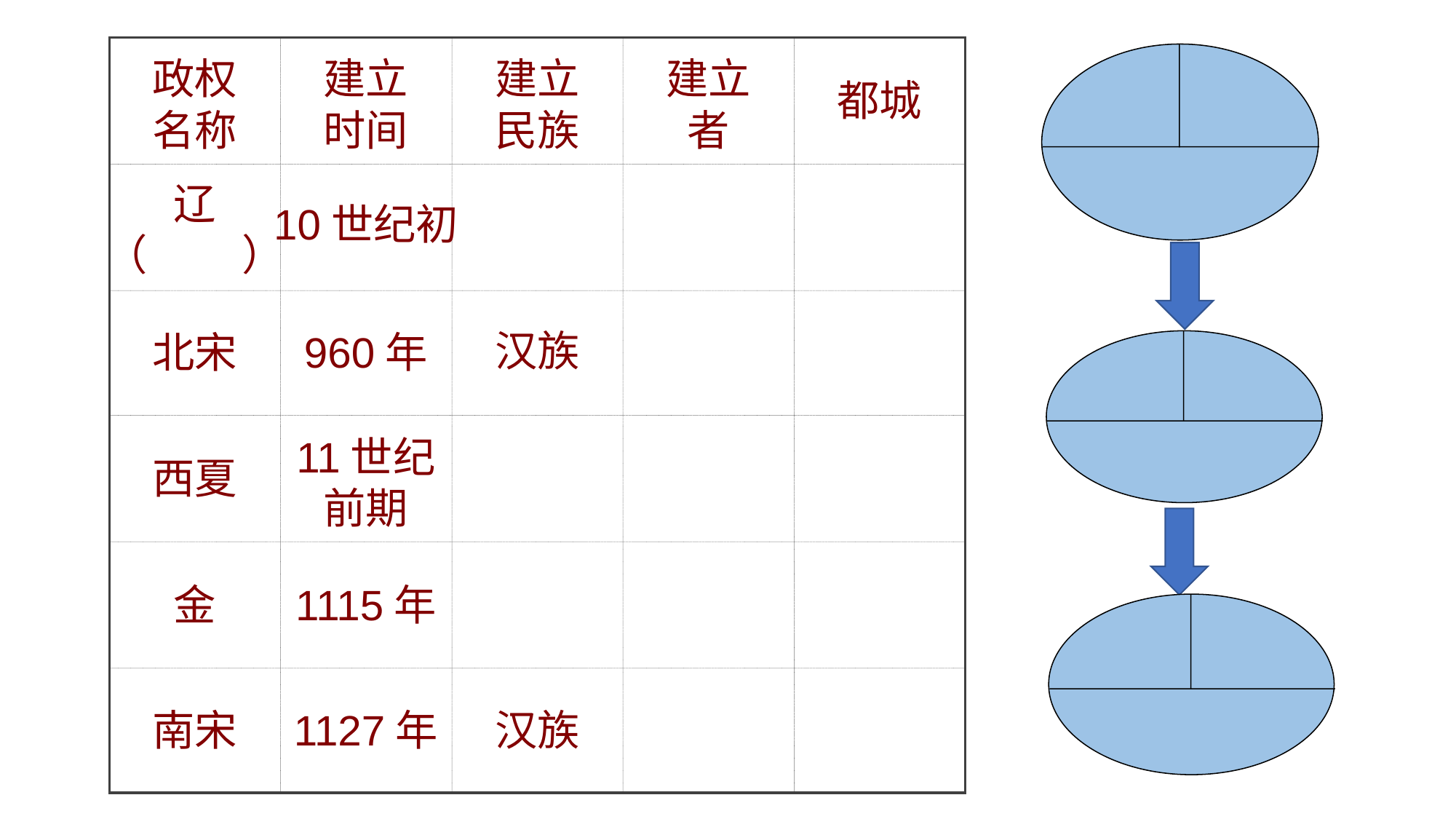

政权
名称
建立
时间
建立
民族
建立
者
都城
辽
（          ）
10世纪初
汉族
北宋
960年
11世纪
前期
西夏
金
1115年
南宋
1127年
汉族